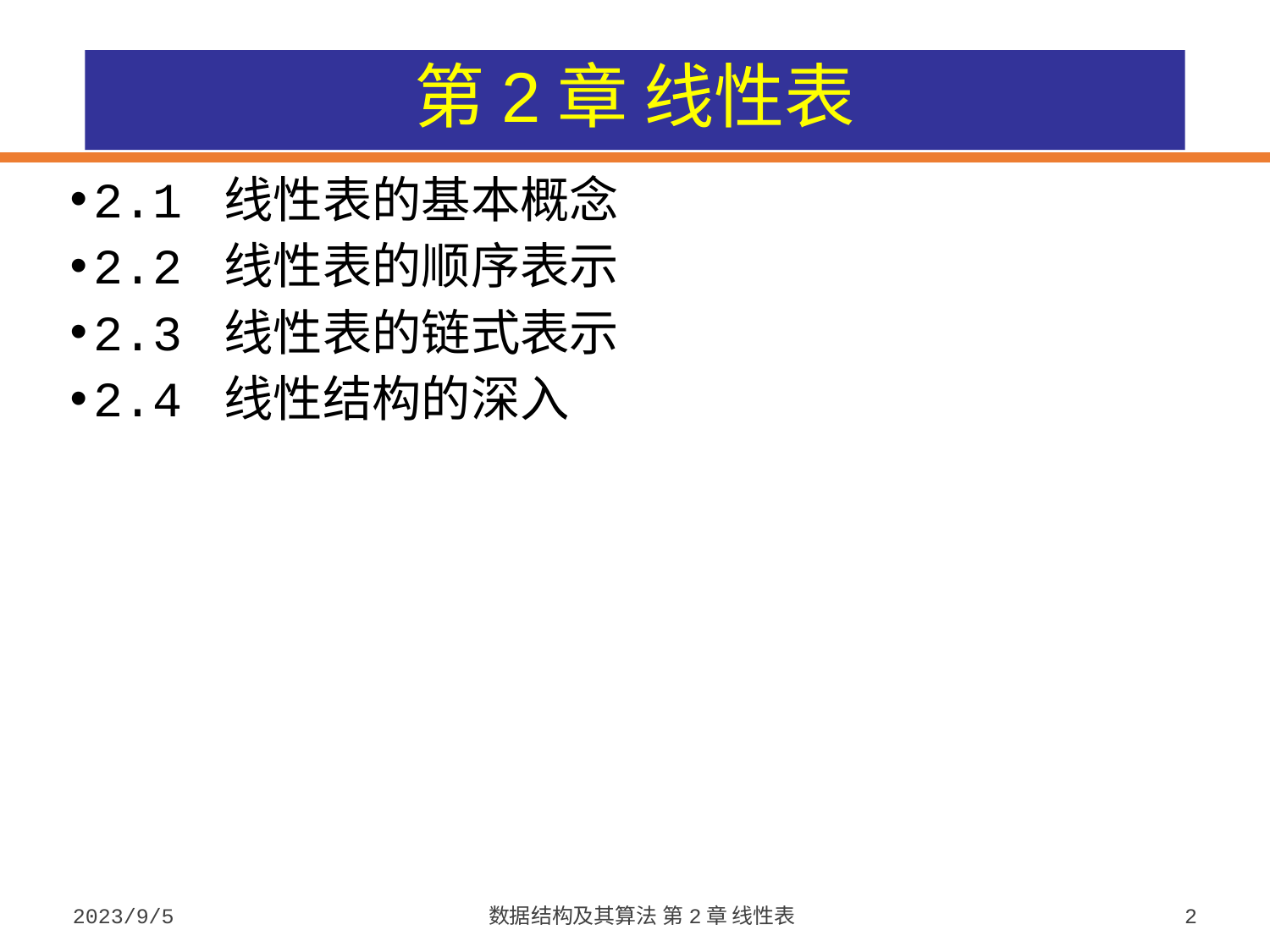

# 第2章 线性表
2.1 线性表的基本概念
2.2 线性表的顺序表示
2.3 线性表的链式表示
2.4 线性结构的深入
2023/9/5
数据结构及其算法 第2章 线性表
2